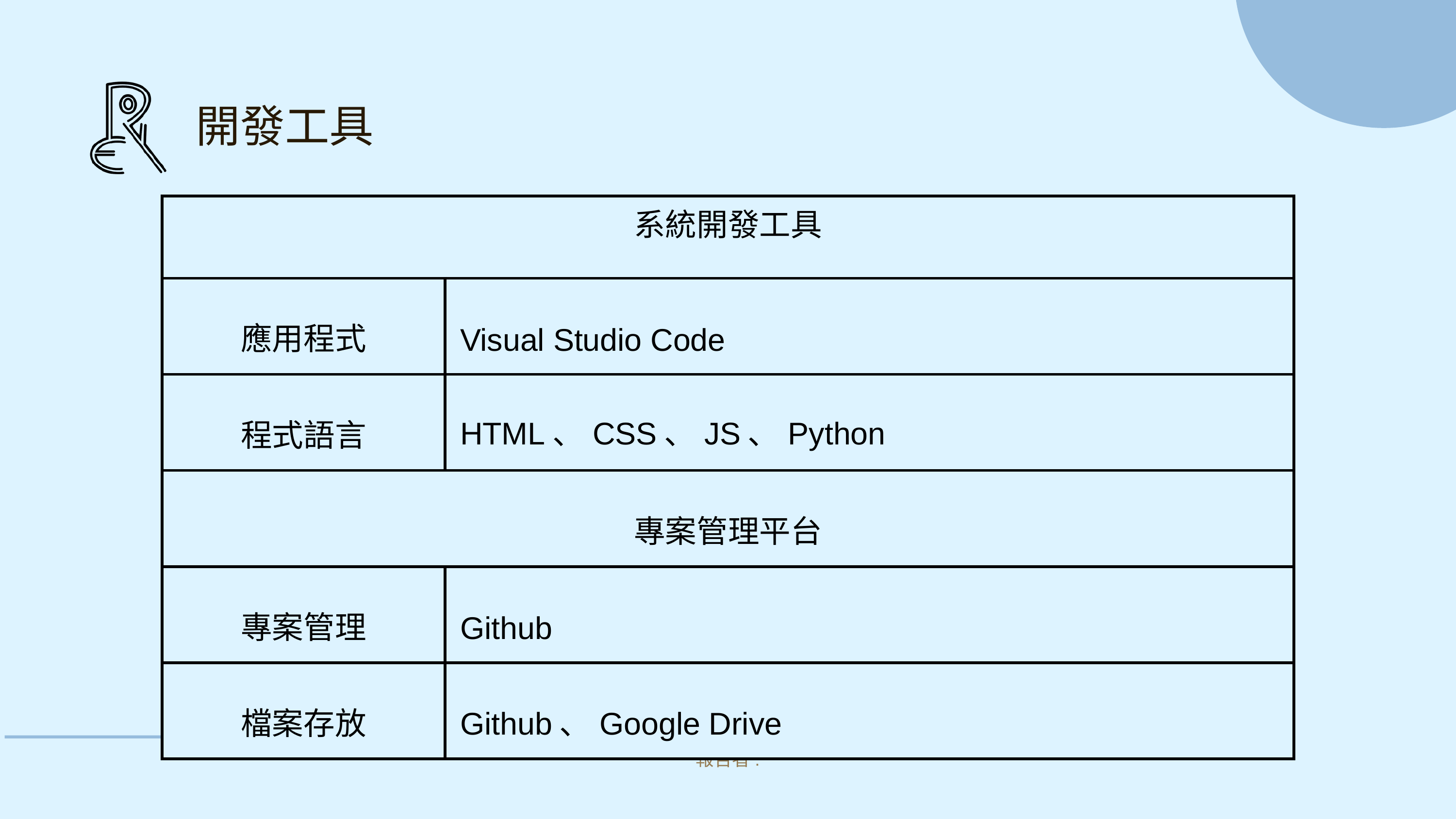

開發工具
| 系統開發工具 | 系統開發工具 | 系統開發工具 | 系統開發工具 |
| --- | --- | --- | --- |
| 應用程式 | Visual Studio Code | Visual Studio Code | Visual Studio Code |
| 程式語言 | HTML、CSS、JS、Python | HTML、CSS、JS、Python | HTML、CSS、JS、Python |
| 專案管理平台 | 專案管理平台 | 專案管理平台 | 專案管理平台 |
| 專案管理 | Github | Github | Github |
| 檔案存放 | Github、Google Drive | Github、Google Drive | Github、Google Drive |
12
報告者: